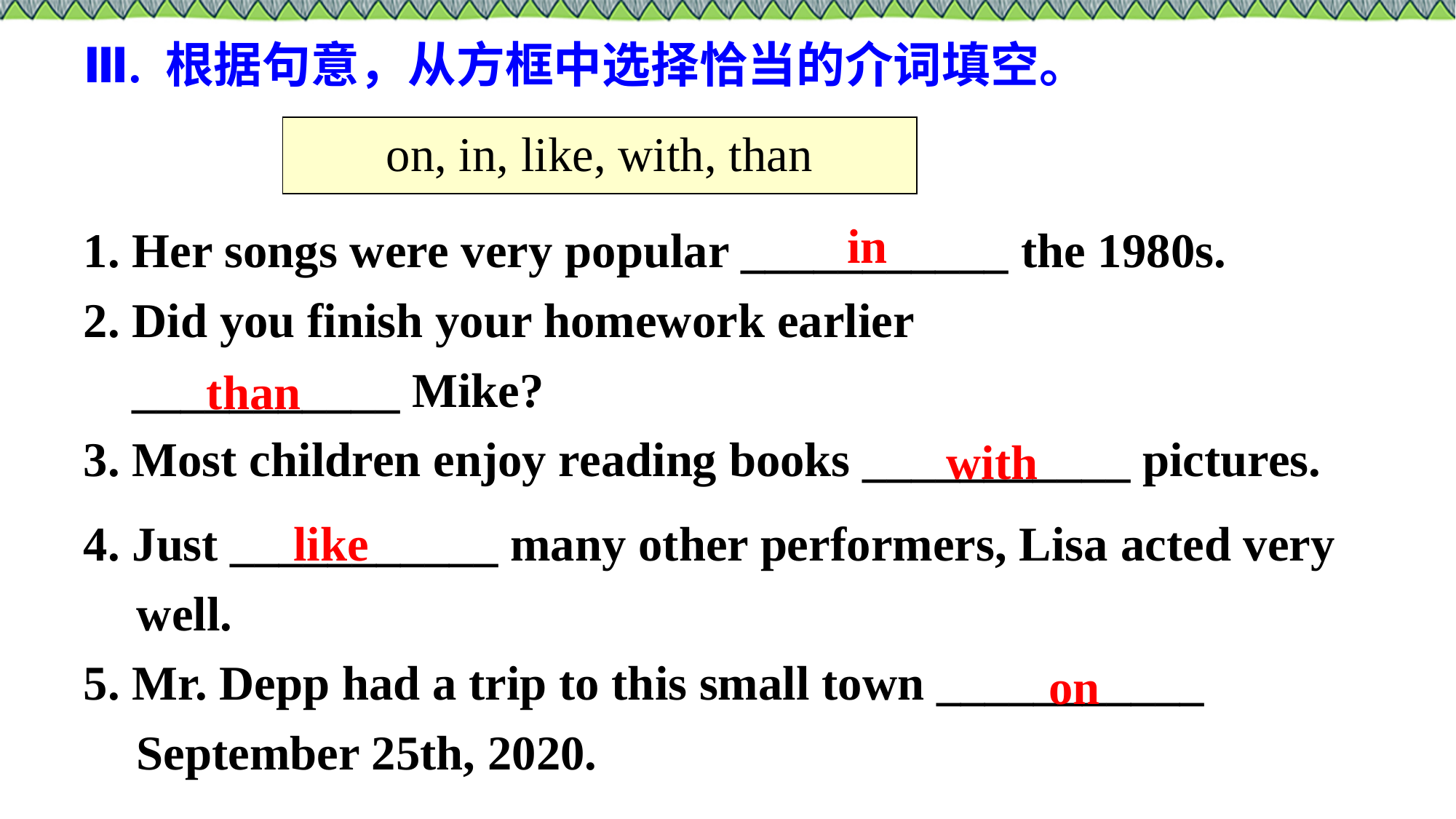

Ⅲ. 根据句意，从方框中选择恰当的介词填空。
| on, in, like, with, than |
| --- |
in
1. Her songs were very popular ___________ the 1980s.
2. Did you finish your homework earlier
    ___________ Mike?
3. Most children enjoy reading books ___________ pictures.
than
with
like
4. Just ___________ many other performers, Lisa acted very well.
5. Mr. Depp had a trip to this small town ___________ September 25th, 2020.
on